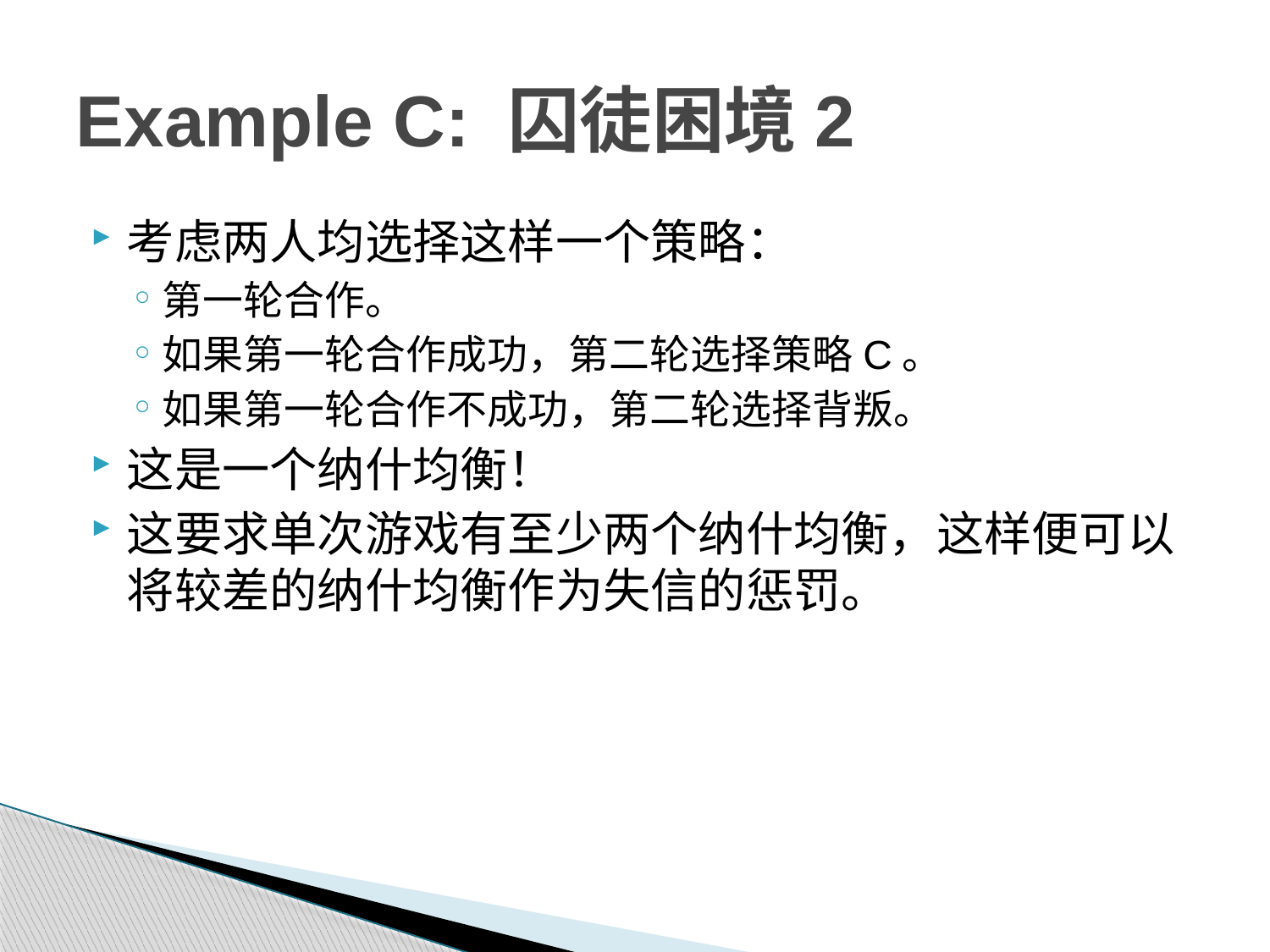

# Example C: 囚徒困境2
考虑两人均选择这样一个策略：
第一轮合作。
如果第一轮合作成功，第二轮选择策略C。
如果第一轮合作不成功，第二轮选择背叛。
这是一个纳什均衡！
这要求单次游戏有至少两个纳什均衡，这样便可以将较差的纳什均衡作为失信的惩罚。